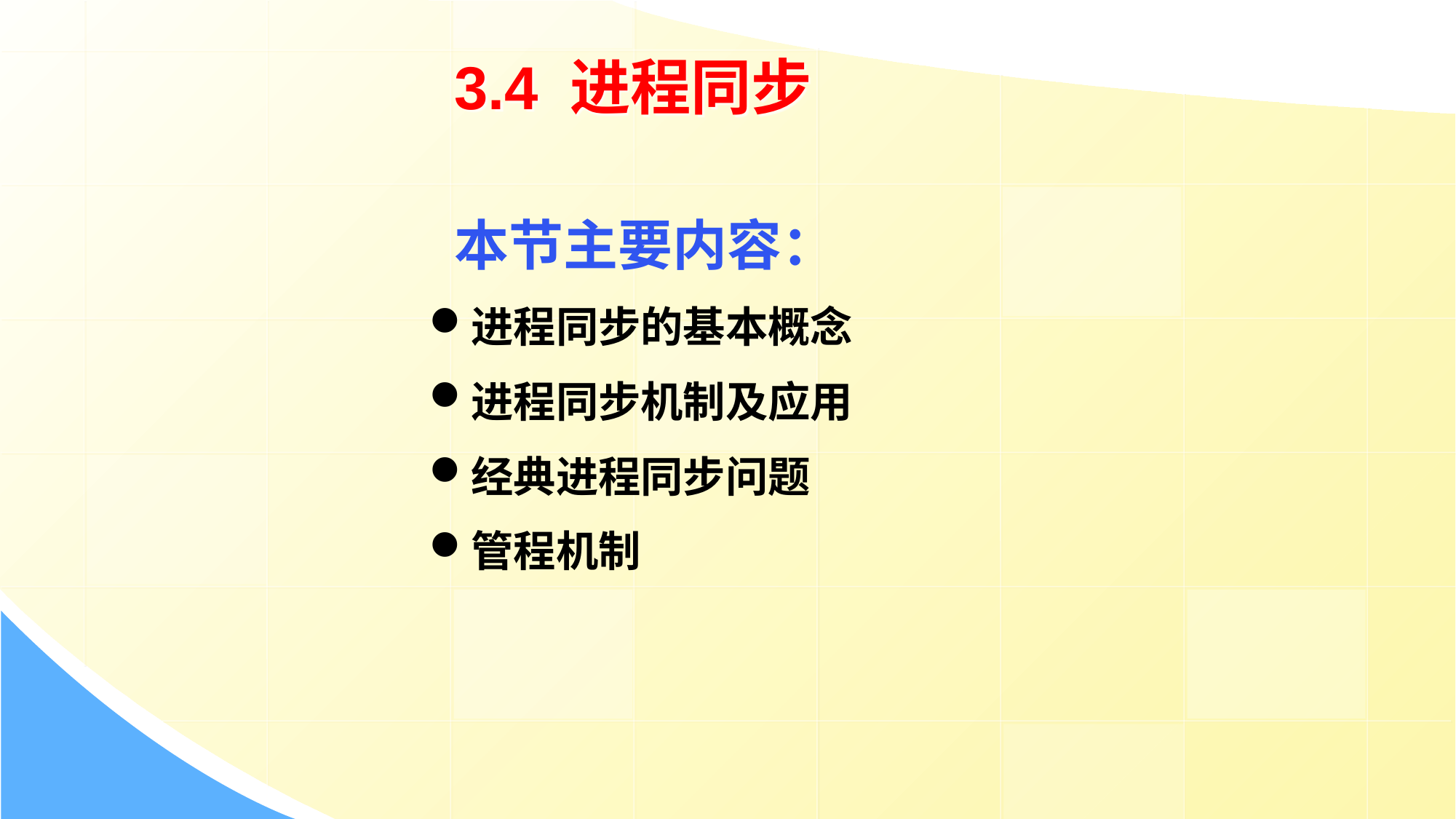

3.4 进程同步
本节主要内容：
进程同步的基本概念
进程同步机制及应用
经典进程同步问题
管程机制